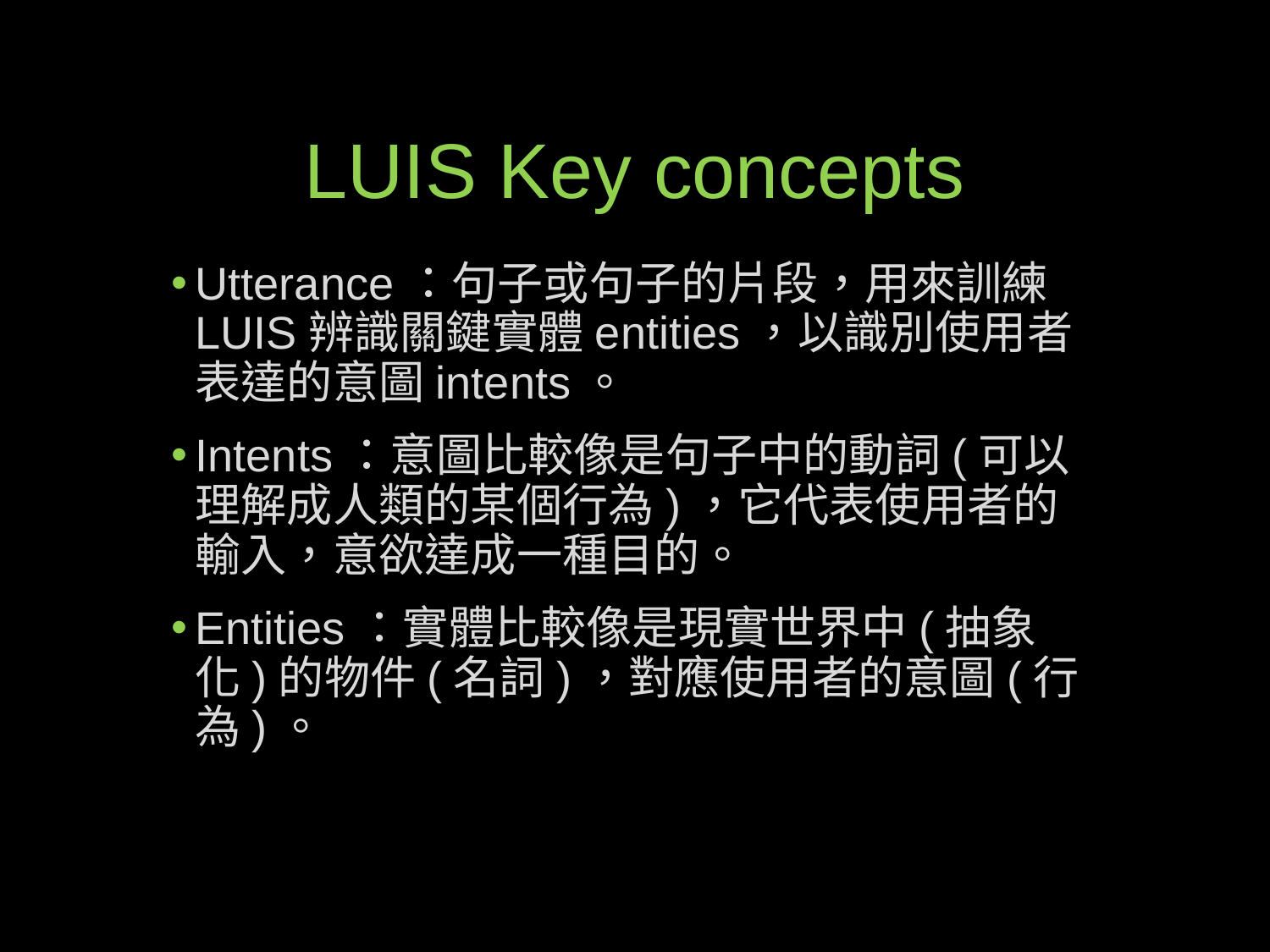

# LUIS Key concepts
Utterance：句子或句子的片段，用來訓練LUIS辨識關鍵實體entities，以識別使用者表達的意圖intents。
Intents：意圖比較像是句子中的動詞(可以理解成人類的某個行為)，它代表使用者的輸入，意欲達成一種目的。
Entities：實體比較像是現實世界中(抽象化)的物件(名詞)，對應使用者的意圖(行為)。